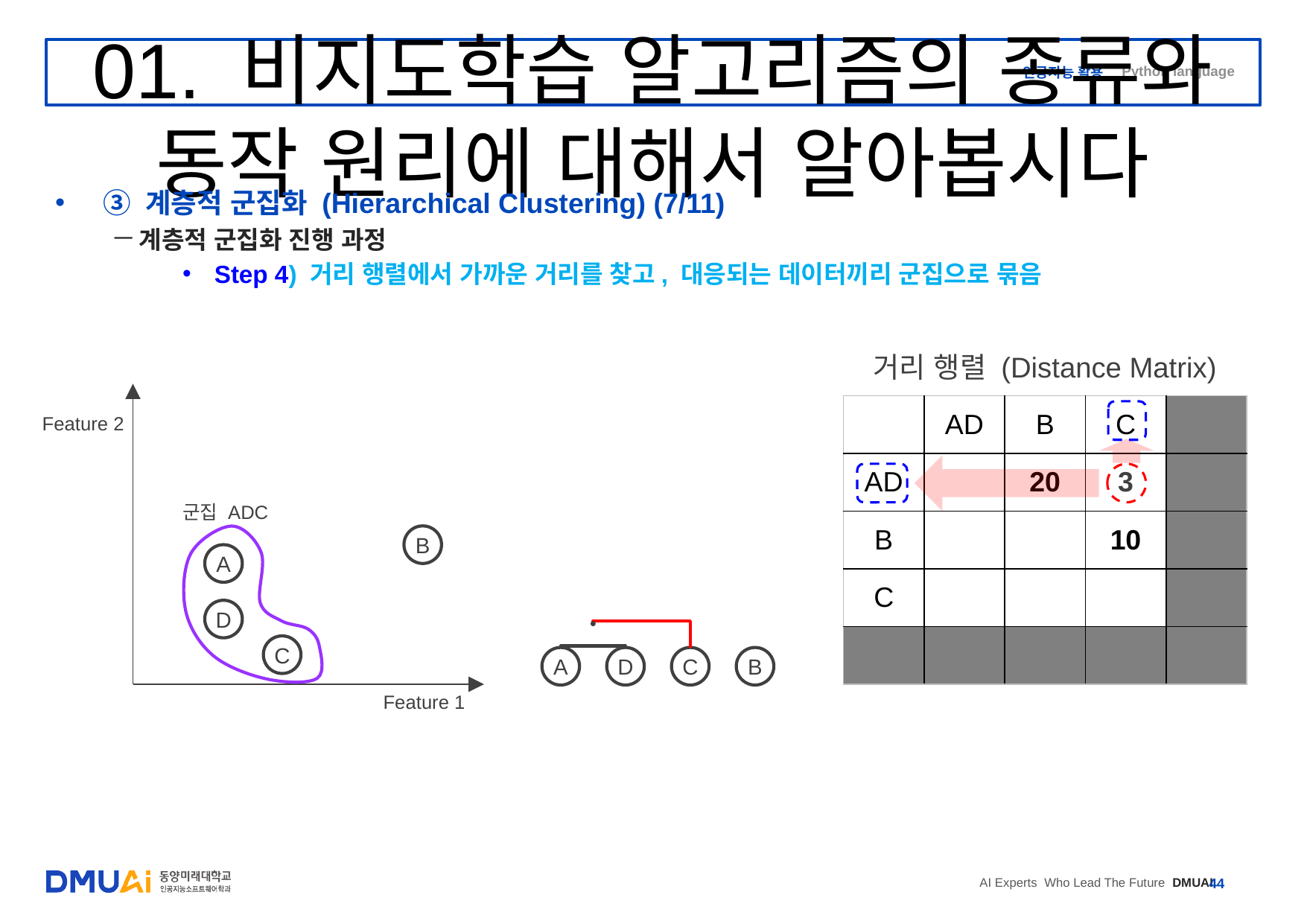

44
# 01. 비지도학습 알고리즘의 종류와 동작 원리에 대해서 알아봅시다
③ 계층적 군집화 (Hierarchical Clustering) (7/11)
계층적 군집화 진행 과정
Step 4) 거리 행렬에서 가까운 거리를 찾고, 대응되는 데이터끼리 군집으로 묶음
거리 행렬 (Distance Matrix)
|  | AD | B | C |  |
| --- | --- | --- | --- | --- |
| AD |  | 20 | 3 |  |
| B |  |  | 10 |  |
| C |  |  |  |  |
|  |  |  |  |  |

Feature 2

군집 ADC
B

A
D

C
A
D
C
B
Feature 1